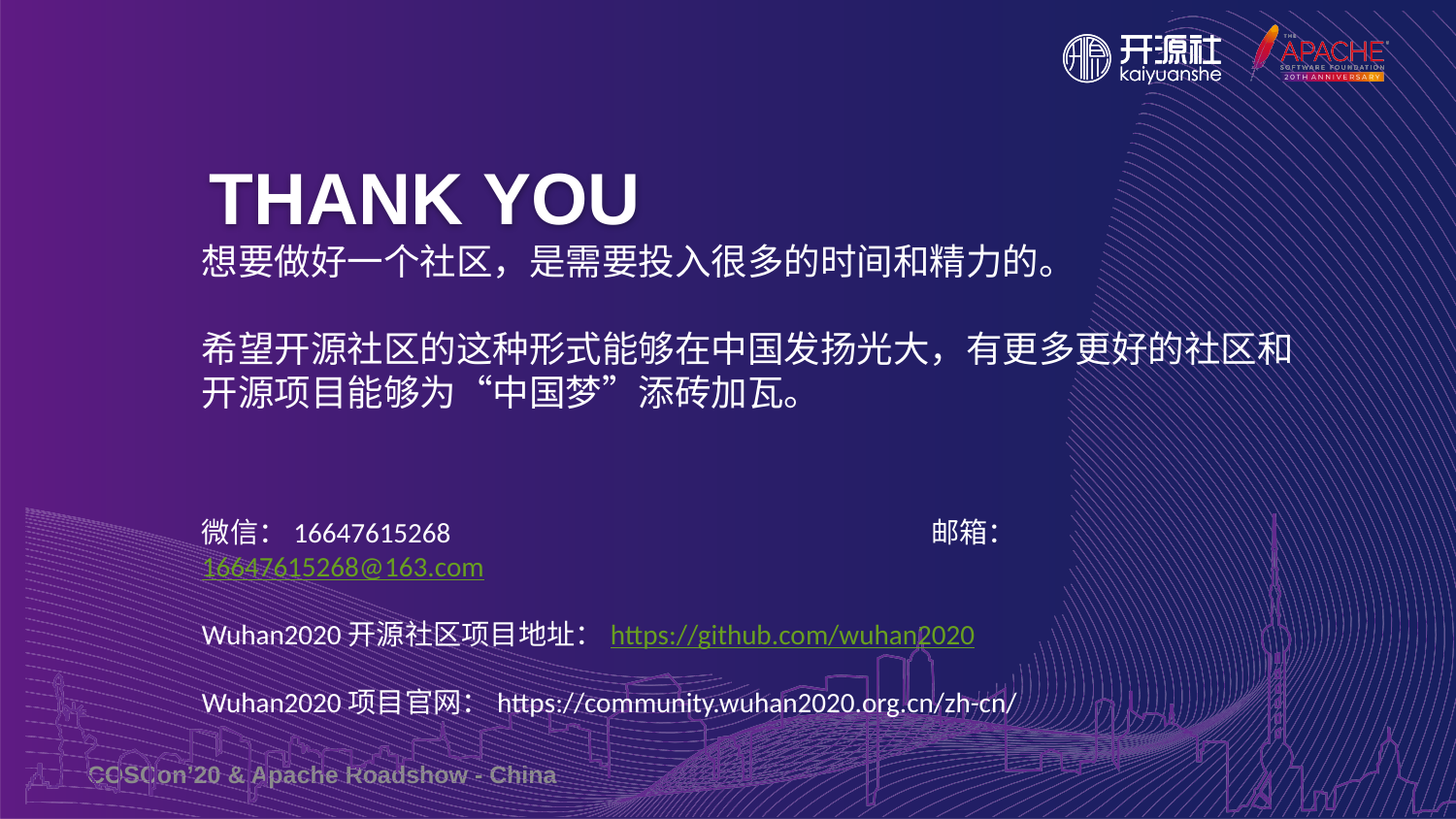

THANK YOU
想要做好一个社区，是需要投入很多的时间和精力的。

希望开源社区的这种形式能够在中国发扬光大，有更多更好的社区和开源项目能够为“中国梦”添砖加瓦。

微信：16647615268                                                                           邮箱：16647615268@163.com

Wuhan2020开源社区项目地址：https://github.com/wuhan2020

Wuhan2020项目官网：https://community.wuhan2020.org.cn/zh-cn/